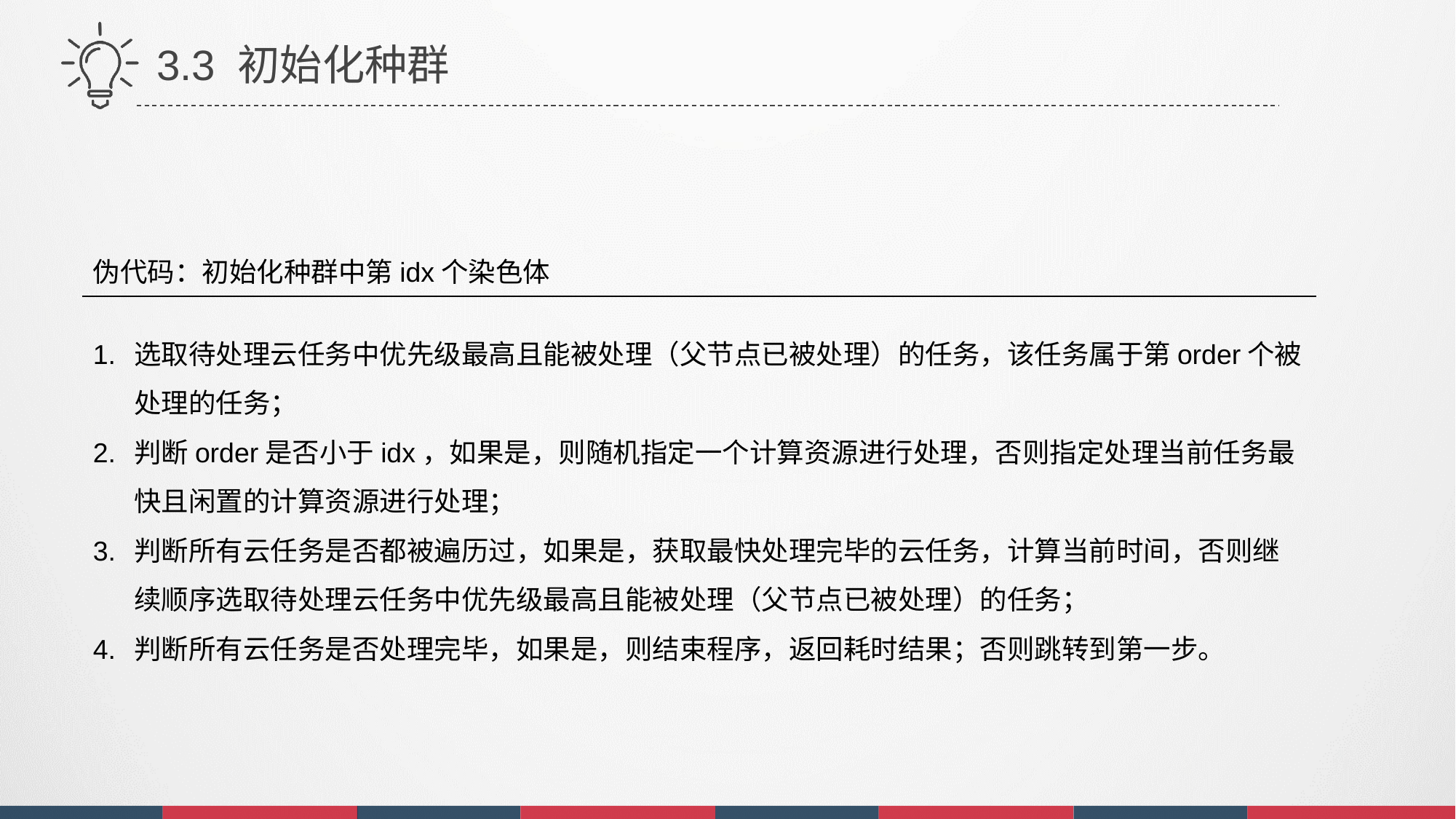

3.3 初始化种群
伪代码：初始化种群中第idx个染色体

选取待处理云任务中优先级最高且能被处理（父节点已被处理）的任务，该任务属于第order个被处理的任务；
判断order是否小于idx，如果是，则随机指定一个计算资源进行处理，否则指定处理当前任务最快且闲置的计算资源进行处理；
判断所有云任务是否都被遍历过，如果是，获取最快处理完毕的云任务，计算当前时间，否则继续顺序选取待处理云任务中优先级最高且能被处理（父节点已被处理）的任务；
判断所有云任务是否处理完毕，如果是，则结束程序，返回耗时结果；否则跳转到第一步。